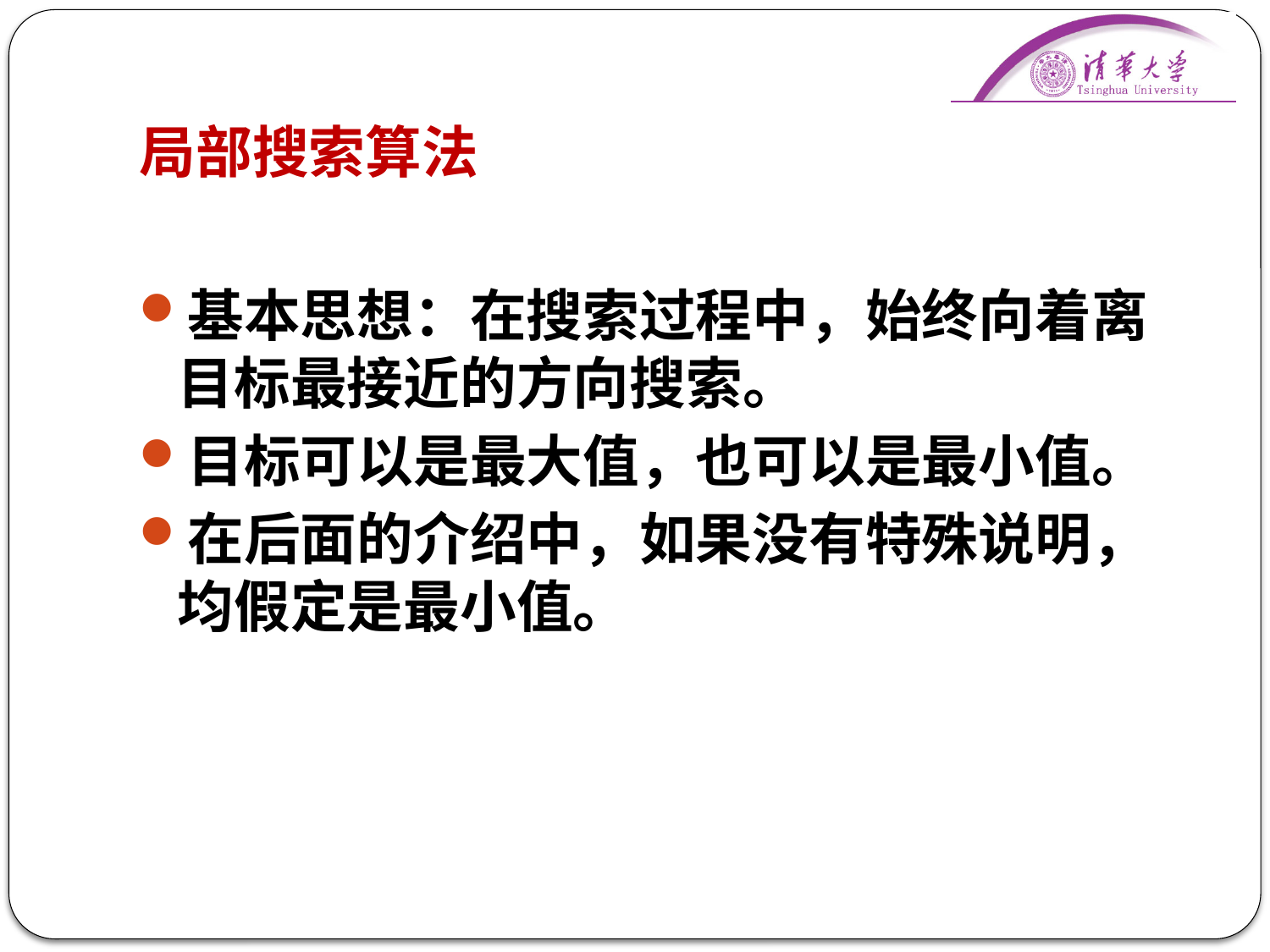

# 局部搜索算法
基本思想：在搜索过程中，始终向着离目标最接近的方向搜索。
目标可以是最大值，也可以是最小值。
在后面的介绍中，如果没有特殊说明，均假定是最小值。